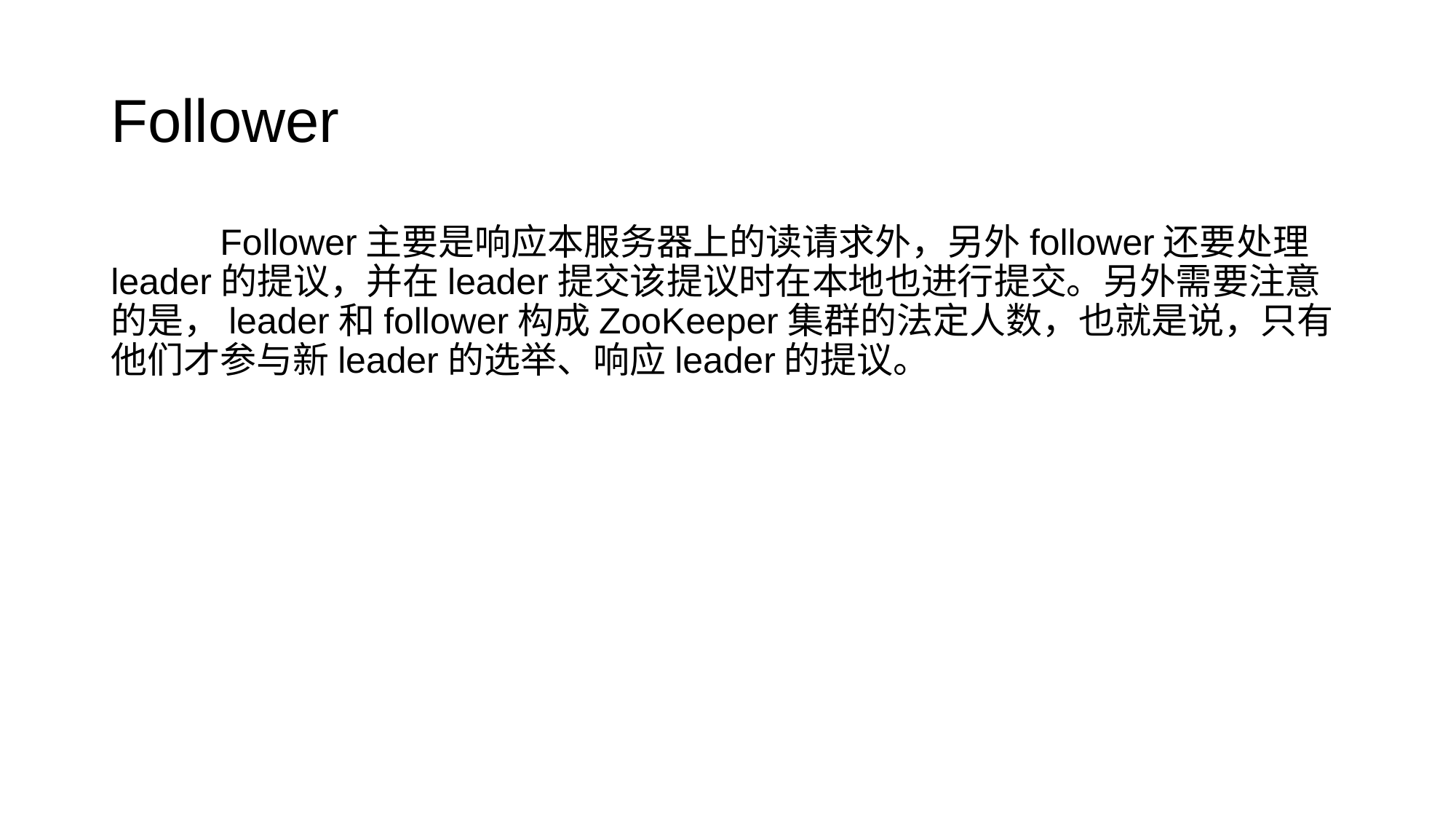

# Follower
	Follower主要是响应本服务器上的读请求外，另外follower还要处理leader的提议，并在leader提交该提议时在本地也进行提交。另外需要注意的是，leader和follower构成ZooKeeper集群的法定人数，也就是说，只有他们才参与新leader的选举、响应leader的提议。